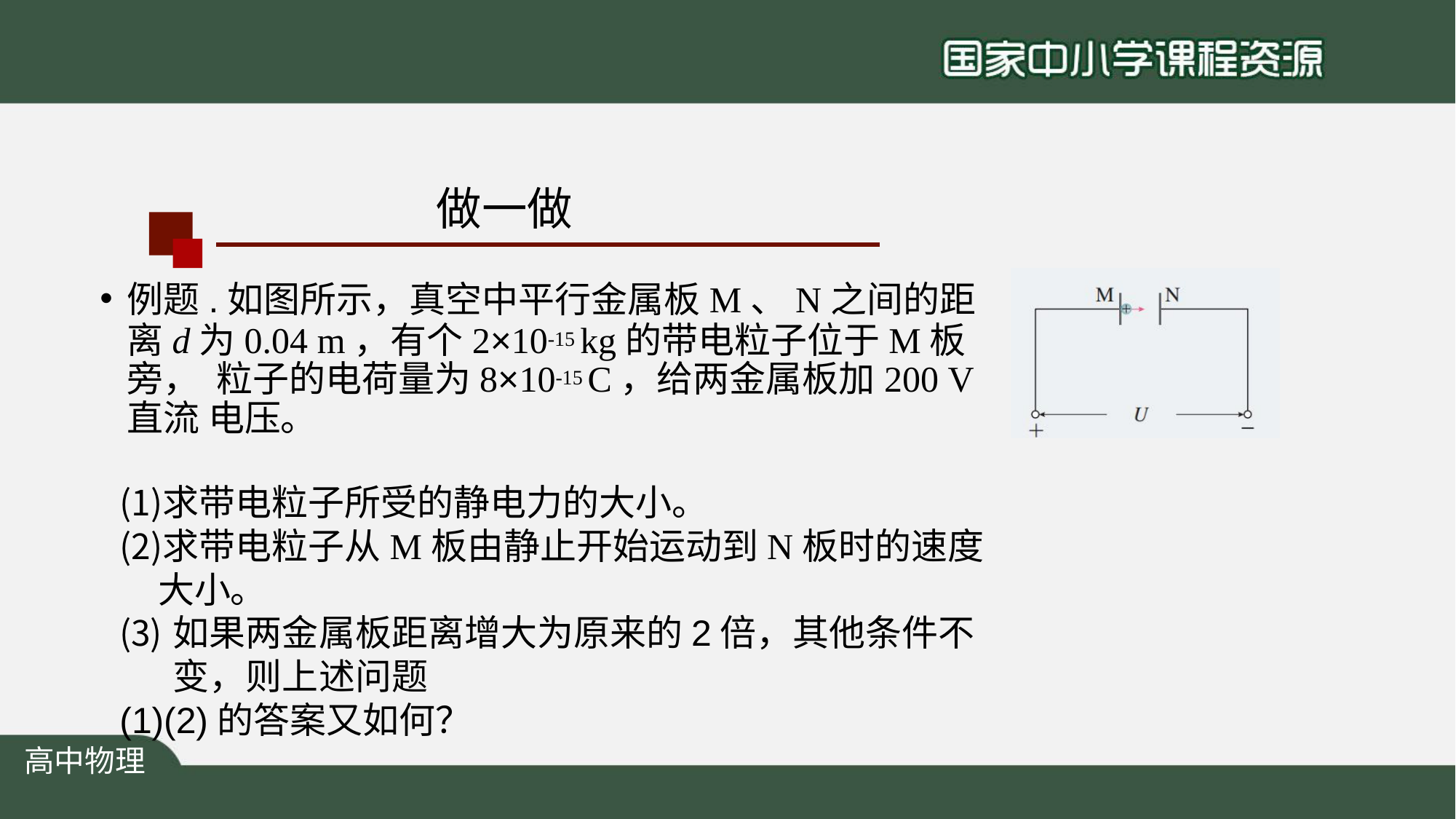

# 做一做

例题.如图所示，真空中平行金属板M、N之间的距
离d为0.04 m，有个2×10-15 kg的带电粒子位于M板旁，  粒子的电荷量为8×10-15 C，给两金属板加200 V直流 电压。
求带电粒子所受的静电力的大小。
求带电粒子从M板由静止开始运动到N板时的速度大小。
如果两金属板距离增大为原来的2倍，其他条件不变，则上述问题
(1)(2)的答案又如何？
高中物理